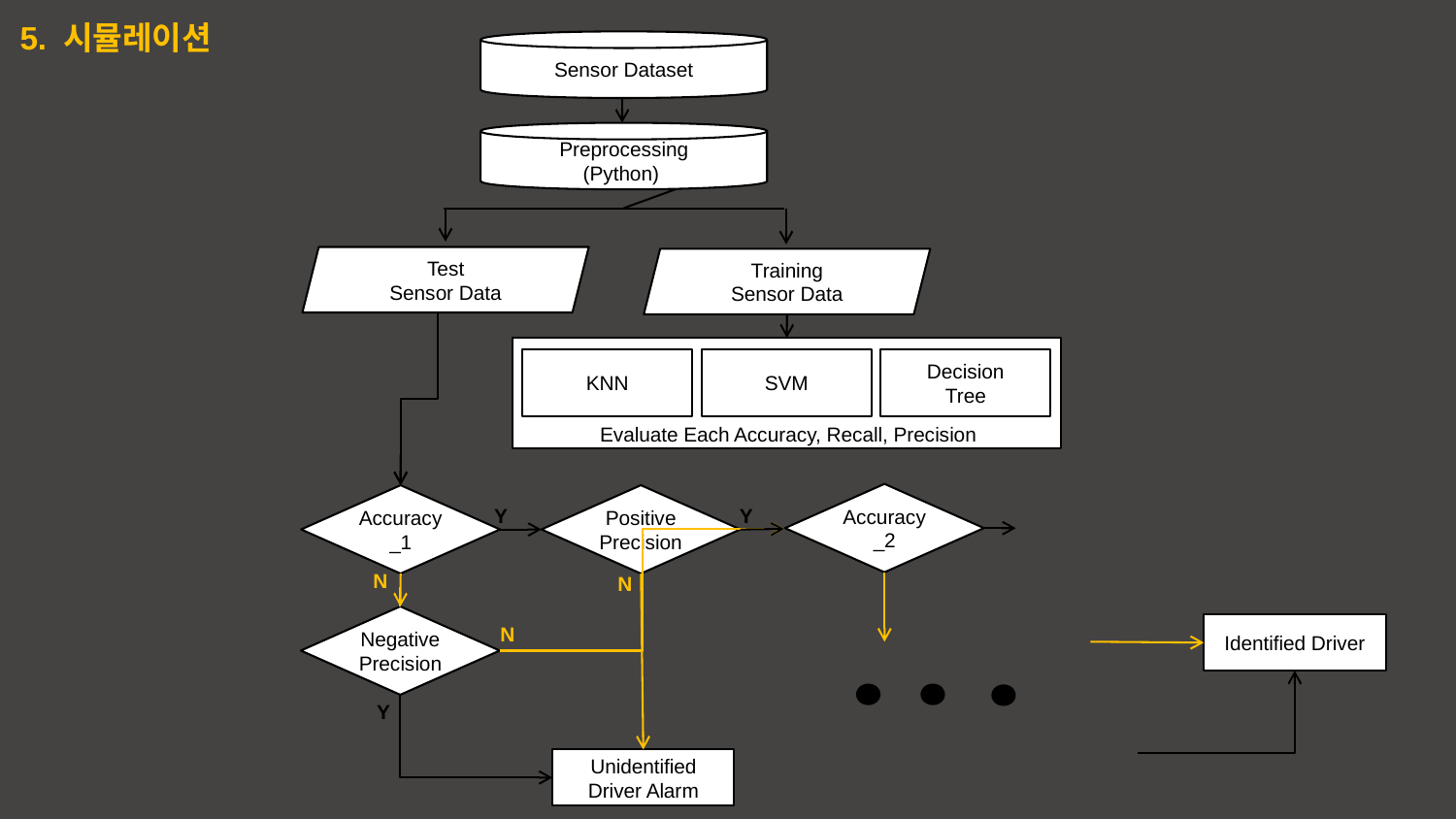

5. 시뮬레이션
Sensor Dataset
Preprocessing
(Python)
Test
Sensor Data
Training
Sensor Data

KNN
SVM
Decision
Tree
Evaluate Each Accuracy, Recall, Precision

Accuracy_2
Accuracy_1
Positive
Precision
Y
Y
N
N
Negative
Precision
N
Identified Driver

Y
Unidentified
Driver Alarm